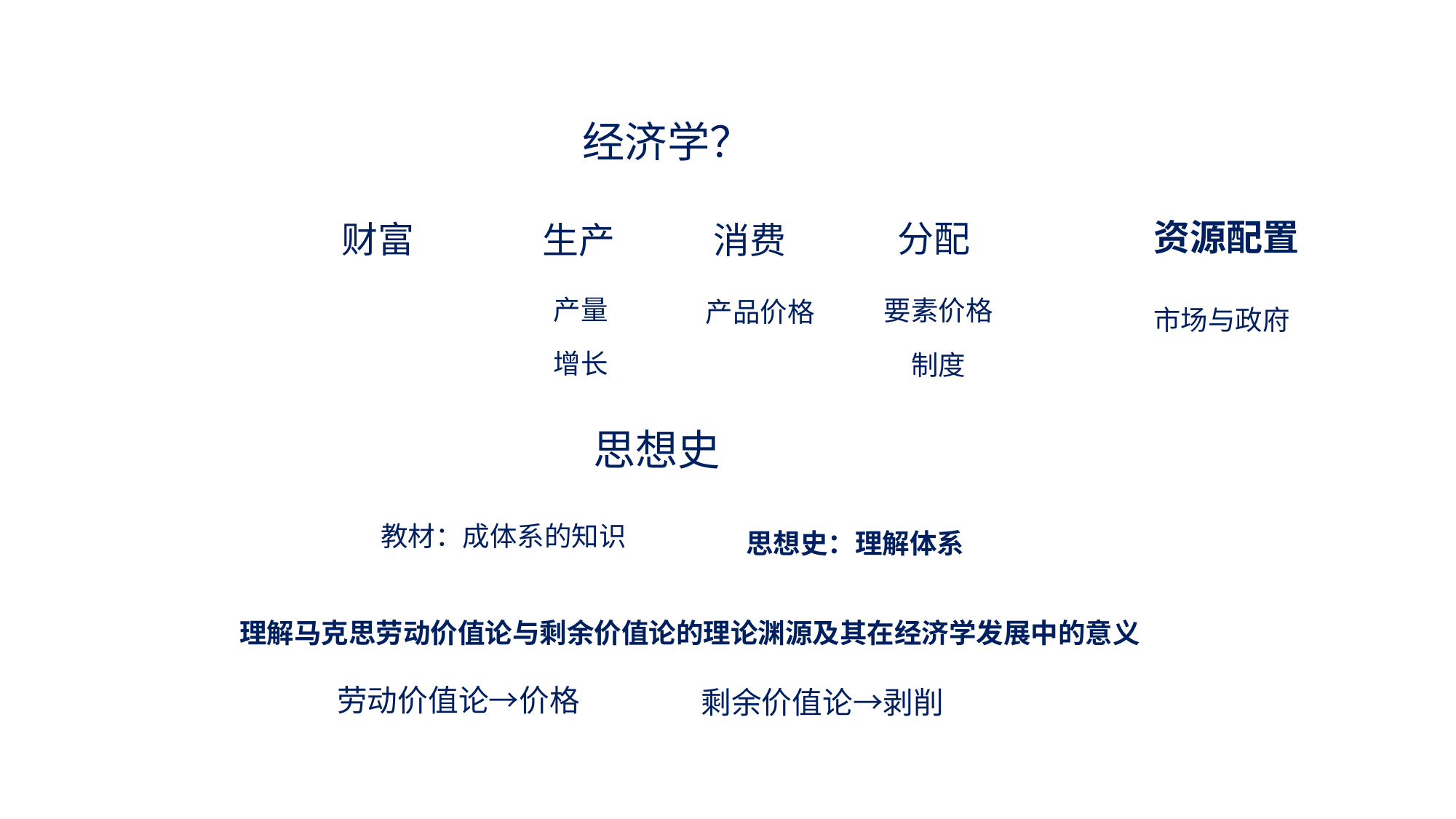

经济学？
资源配置
分配
财富
消费
生产
产量
增长
要素价格
制度
产品价格
市场与政府
思想史
教材：成体系的知识
思想史：理解体系
理解马克思劳动价值论与剩余价值论的理论渊源及其在经济学发展中的意义
劳动价值论→价格
剩余价值论→剥削